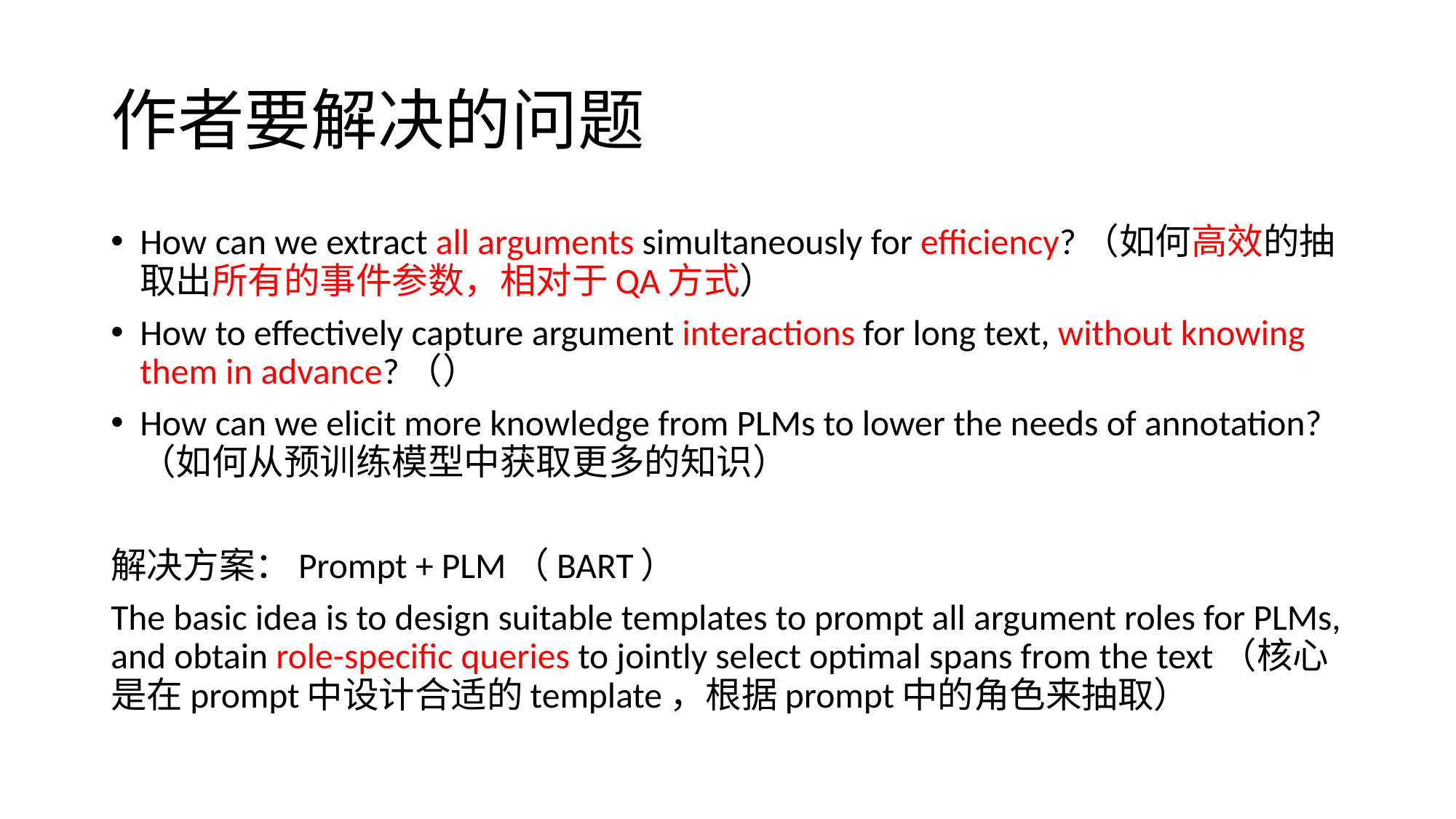

# 作者要解决的问题
How can we extract all arguments simultaneously for efficiency?（如何高效的抽取出所有的事件参数，相对于QA方式）
How to effectively capture argument interactions for long text, without knowing them in advance?（）
How can we elicit more knowledge from PLMs to lower the needs of annotation?（如何从预训练模型中获取更多的知识）

解决方案：Prompt + PLM（BART）
The basic idea is to design suitable templates to prompt all argument roles for PLMs, and obtain role-specific queries to jointly select optimal spans from the text（核心是在prompt中设计合适的template，根据prompt中的角色来抽取）